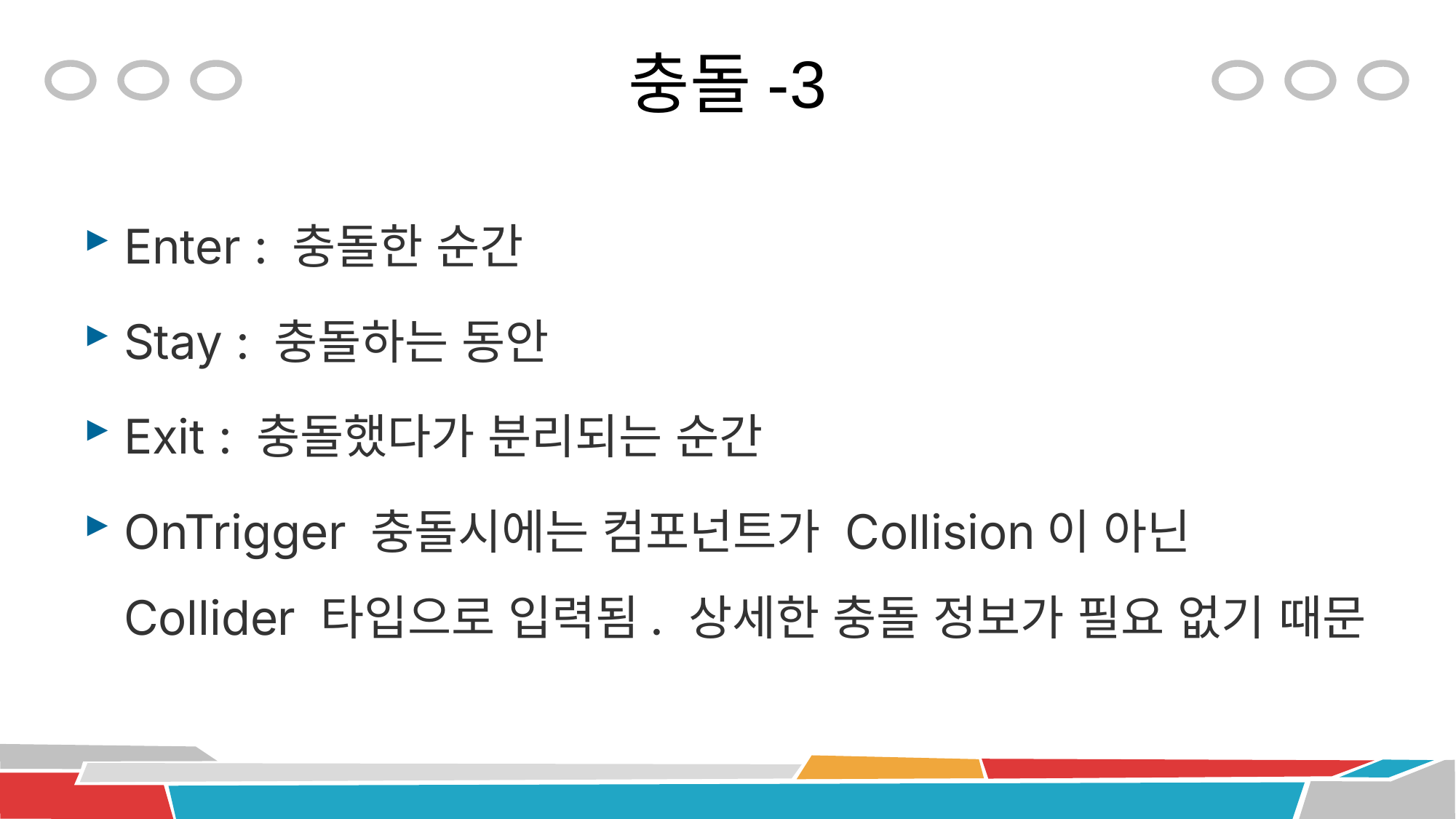

# 충돌-3
Enter : 충돌한 순간
Stay : 충돌하는 동안
Exit : 충돌했다가 분리되는 순간
OnTrigger 충돌시에는 컴포넌트가 Collision이 아닌 Collider 타입으로 입력됨. 상세한 충돌 정보가 필요 없기 때문